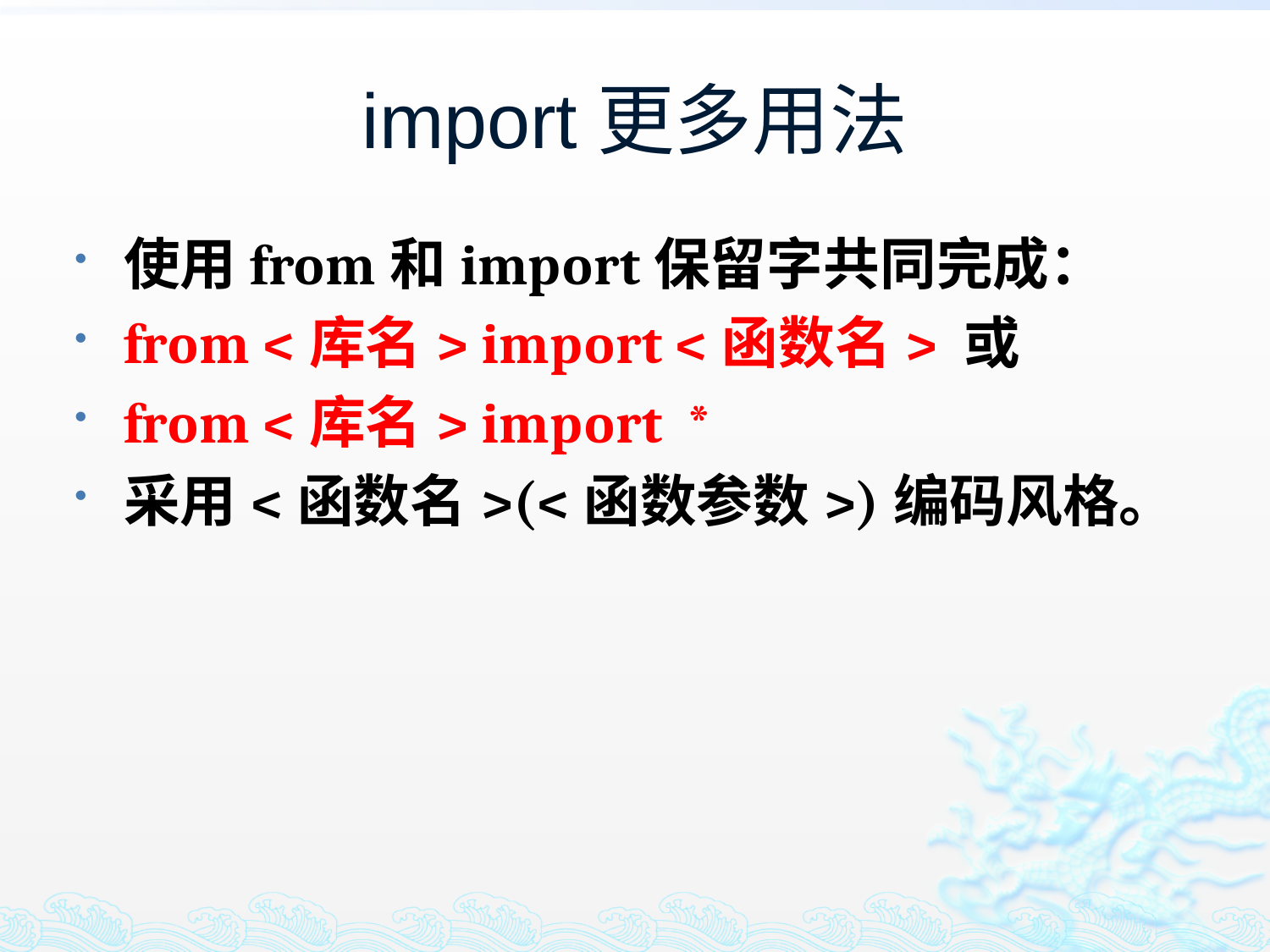

# import更多用法
使用from和import保留字共同完成：
from <库名> import <函数名> 或
from <库名> import  *
采用<函数名>(<函数参数>)编码风格。